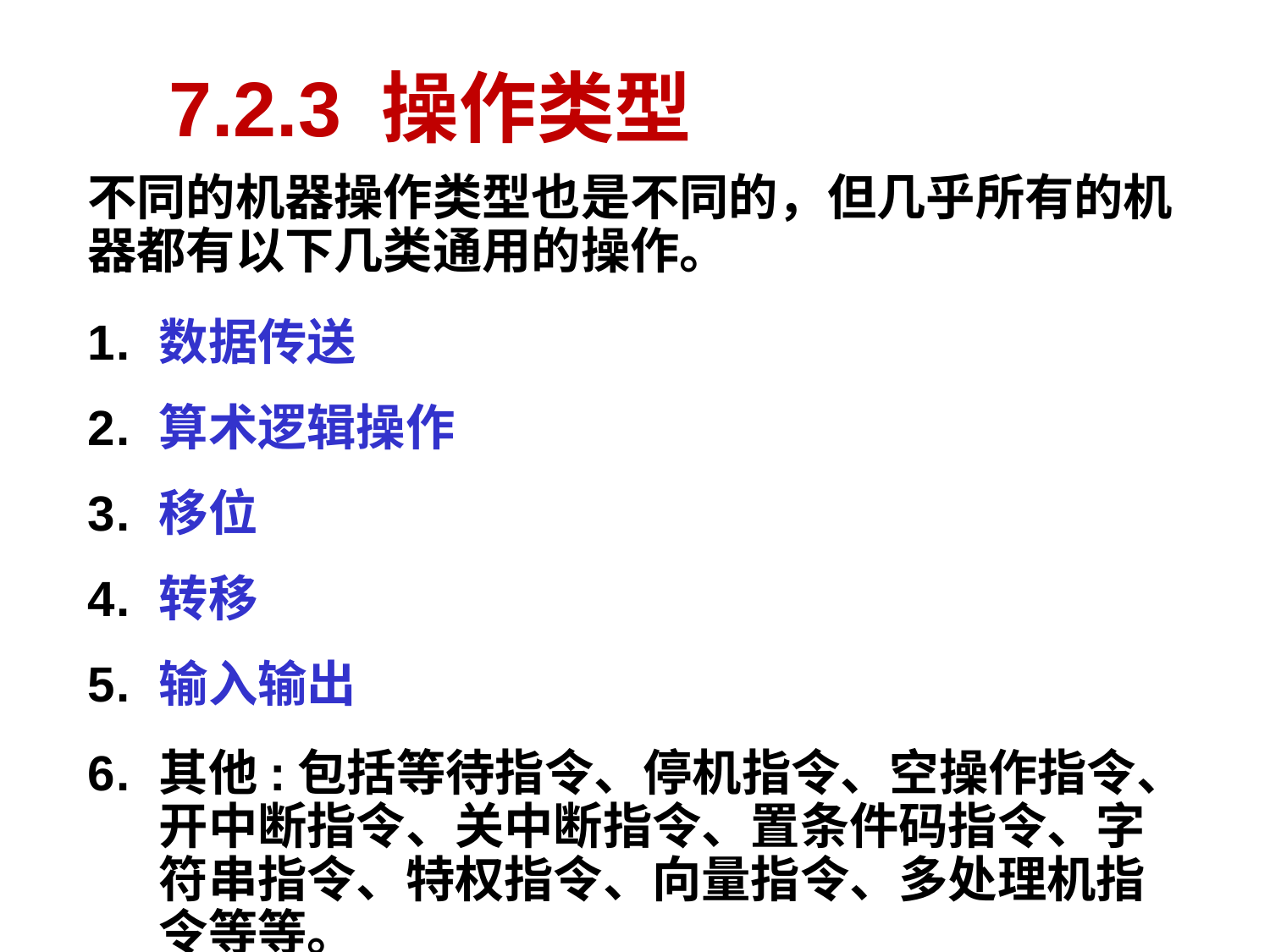

# 7.2.3 操作类型
不同的机器操作类型也是不同的，但几乎所有的机器都有以下几类通用的操作。
数据传送
算术逻辑操作
移位
转移
输入输出
其他:包括等待指令、停机指令、空操作指令、开中断指令、关中断指令、置条件码指令、字符串指令、特权指令、向量指令、多处理机指令等等。